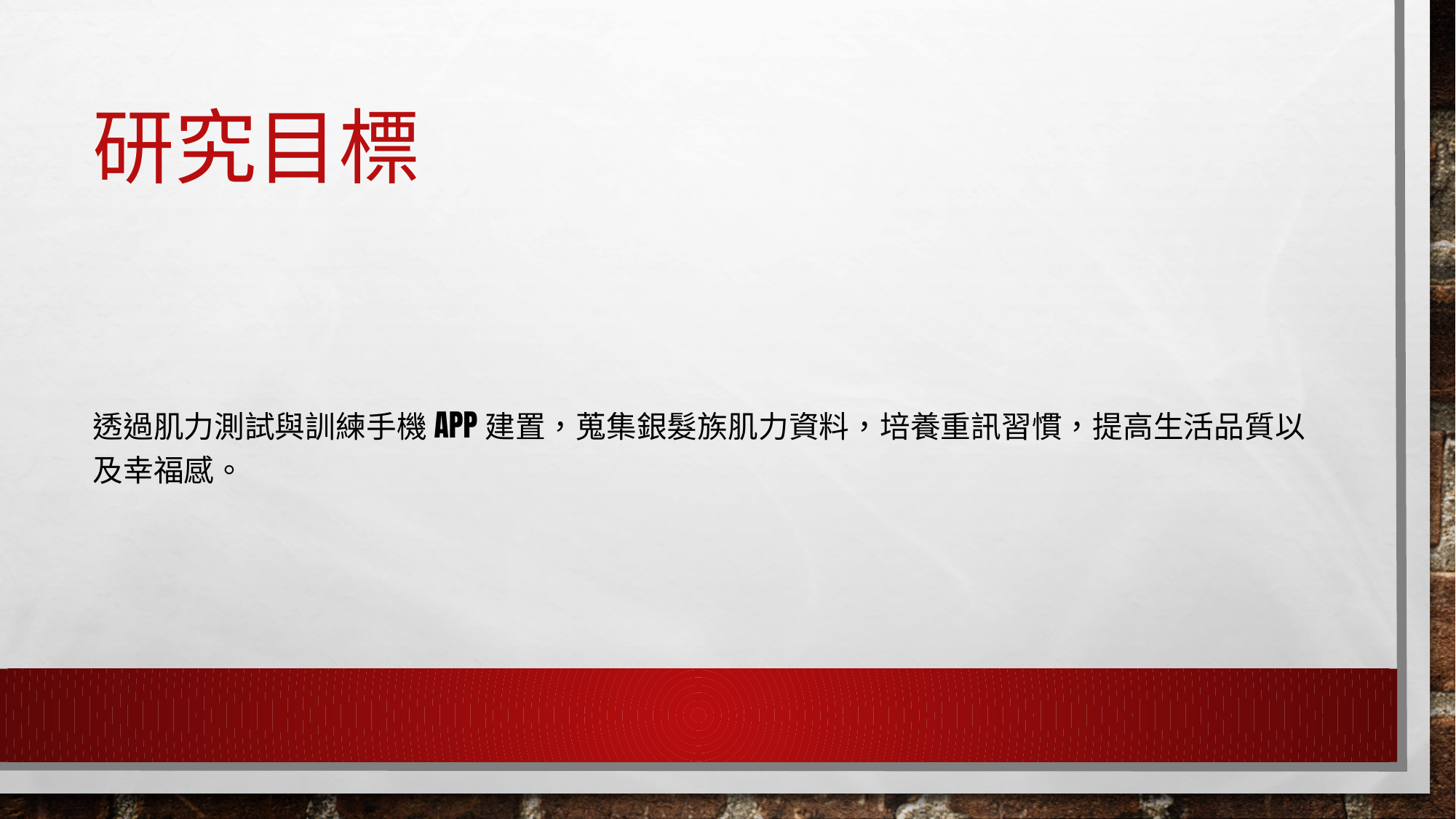

# 研究目標
透過肌力測試與訓練手機app建置，蒐集銀髮族肌力資料，培養重訊習慣，提高生活品質以及幸福感。